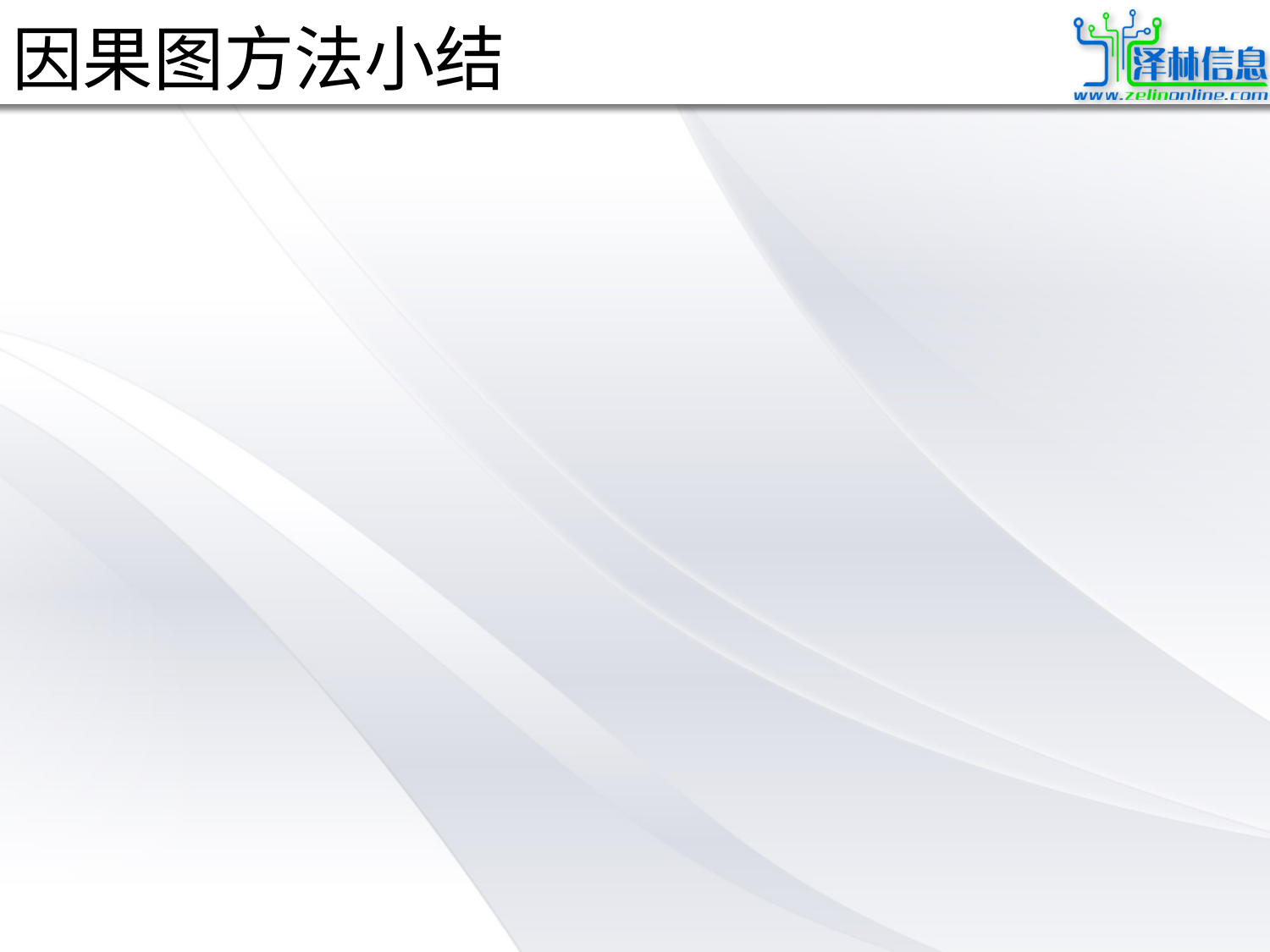

# 因果图方法小结
因果图方法是一个非常有效的黑盒测试方法，它能够生成没有重复性的且发现错误能力强的测试用例，而且对输入、输出同时进行了分析。

从因果图生成的测试用例（局部,组合关系下的）包括了所有输入数据的取TRUE与取FALSE的情况,构成的测试用例数目达到最少,且测试用例数目随输入数据数目的增加而线性地增加。

如果哪个开发项目在设计阶段就采用了判定表，也就不必再画因果图，而是可以直接利用判定表设计测试用例了。